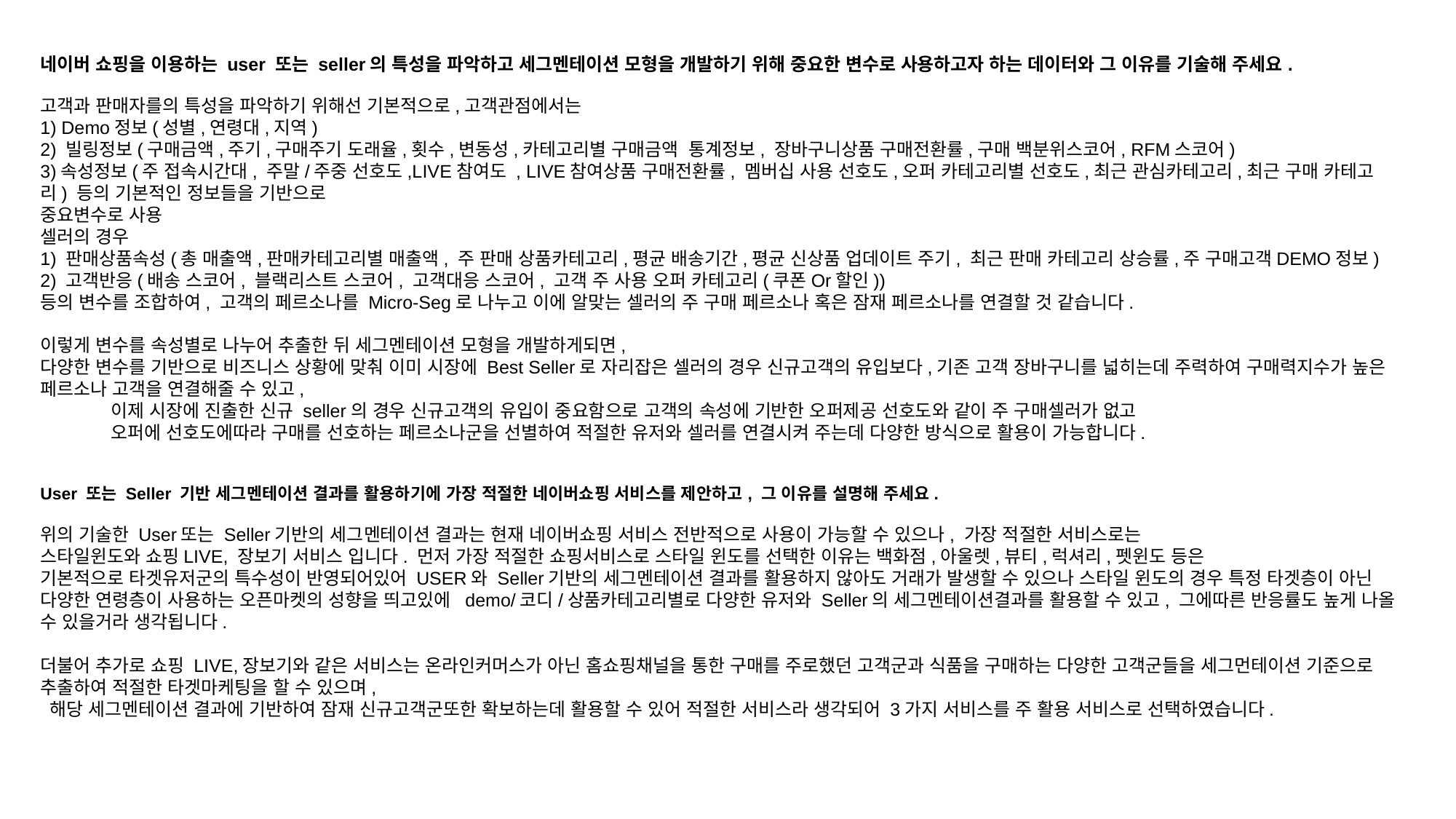

네이버 쇼핑을 이용하는 user 또는 seller의 특성을 파악하고 세그멘테이션 모형을 개발하기 위해 중요한 변수로 사용하고자 하는 데이터와 그 이유를 기술해 주세요.

고객과 판매자를의 특성을 파악하기 위해선 기본적으로,고객관점에서는 
1) Demo정보(성별,연령대,지역) 
2) 빌링정보(구매금액,주기,구매주기 도래율,횟수,변동성,카테고리별 구매금액  통계정보, 장바구니상품 구매전환률,구매 백분위스코어, RFM스코어)
3)속성정보(주 접속시간대, 주말/주중 선호도,LIVE참여도 , LIVE참여상품 구매전환률, 멤버십 사용 선호도,오퍼 카테고리별 선호도,최근 관심카테고리,최근 구매 카테고리) 등의 기본적인 정보들을 기반으로
중요변수로 사용
셀러의 경우 
1) 판매상품속성(총 매출액,판매카테고리별 매출액, 주 판매 상품카테고리,평균 배송기간,평균 신상품 업데이트 주기, 최근 판매 카테고리 상승률,주 구매고객DEMO정보) 
2) 고객반응(배송 스코어, 블랙리스트 스코어, 고객대응 스코어, 고객 주 사용 오퍼 카테고리(쿠폰Or할인))  
등의 변수를 조합하여, 고객의 페르소나를 Micro-Seg로 나누고 이에 알맞는 셀러의 주 구매 페르소나 혹은 잠재 페르소나를 연결할 것 같습니다.
이렇게 변수를 속성별로 나누어 추출한 뒤 세그멘테이션 모형을 개발하게되면, 
다양한 변수를 기반으로 비즈니스 상황에 맞춰 이미 시장에 Best Seller로 자리잡은 셀러의 경우 신규고객의 유입보다,기존 고객 장바구니를 넓히는데 주력하여 구매력지수가 높은 페르소나 고객을 연결해줄 수 있고,
             이제 시장에 진출한 신규 seller의 경우 신규고객의 유입이 중요함으로 고객의 속성에 기반한 오퍼제공 선호도와 같이 주 구매셀러가 없고
             오퍼에 선호도에따라 구매를 선호하는 페르소나군을 선별하여 적절한 유저와 셀러를 연결시켜 주는데 다양한 방식으로 활용이 가능합니다.

User 또는 Seller 기반 세그멘테이션 결과를 활용하기에 가장 적절한 네이버쇼핑 서비스를 제안하고, 그 이유를 설명해 주세요.

위의 기술한 User또는 Seller기반의 세그멘테이션 결과는 현재 네이버쇼핑 서비스 전반적으로 사용이 가능할 수 있으나, 가장 적절한 서비스로는
스타일윈도와 쇼핑LIVE, 장보기 서비스 입니다. 먼저 가장 적절한 쇼핑서비스로 스타일 윈도를 선택한 이유는 백화점,아울렛,뷰티,럭셔리,펫윈도 등은
기본적으로 타겟유저군의 특수성이 반영되어있어 USER와 Seller기반의 세그멘테이션 결과를 활용하지 않아도 거래가 발생할 수 있으나 스타일 윈도의 경우 특정 타겟층이 아닌 다양한 연령층이 사용하는 오픈마켓의 성향을 띄고있에  demo/코디/상품카테고리별로 다양한 유저와 Seller의 세그멘테이션결과를 활용할 수 있고, 그에따른 반응률도 높게 나올 수 있을거라 생각됩니다.
더불어 추가로 쇼핑 LIVE,장보기와 같은 서비스는 온라인커머스가 아닌 홈쇼핑채널을 통한 구매를 주로했던 고객군과 식품을 구매하는 다양한 고객군들을 세그먼테이션 기준으로 추출하여 적절한 타겟마케팅을 할 수 있으며,
 해당 세그멘테이션 결과에 기반하여 잠재 신규고객군또한 확보하는데 활용할 수 있어 적절한 서비스라 생각되어 3가지 서비스를 주 활용 서비스로 선택하였습니다.